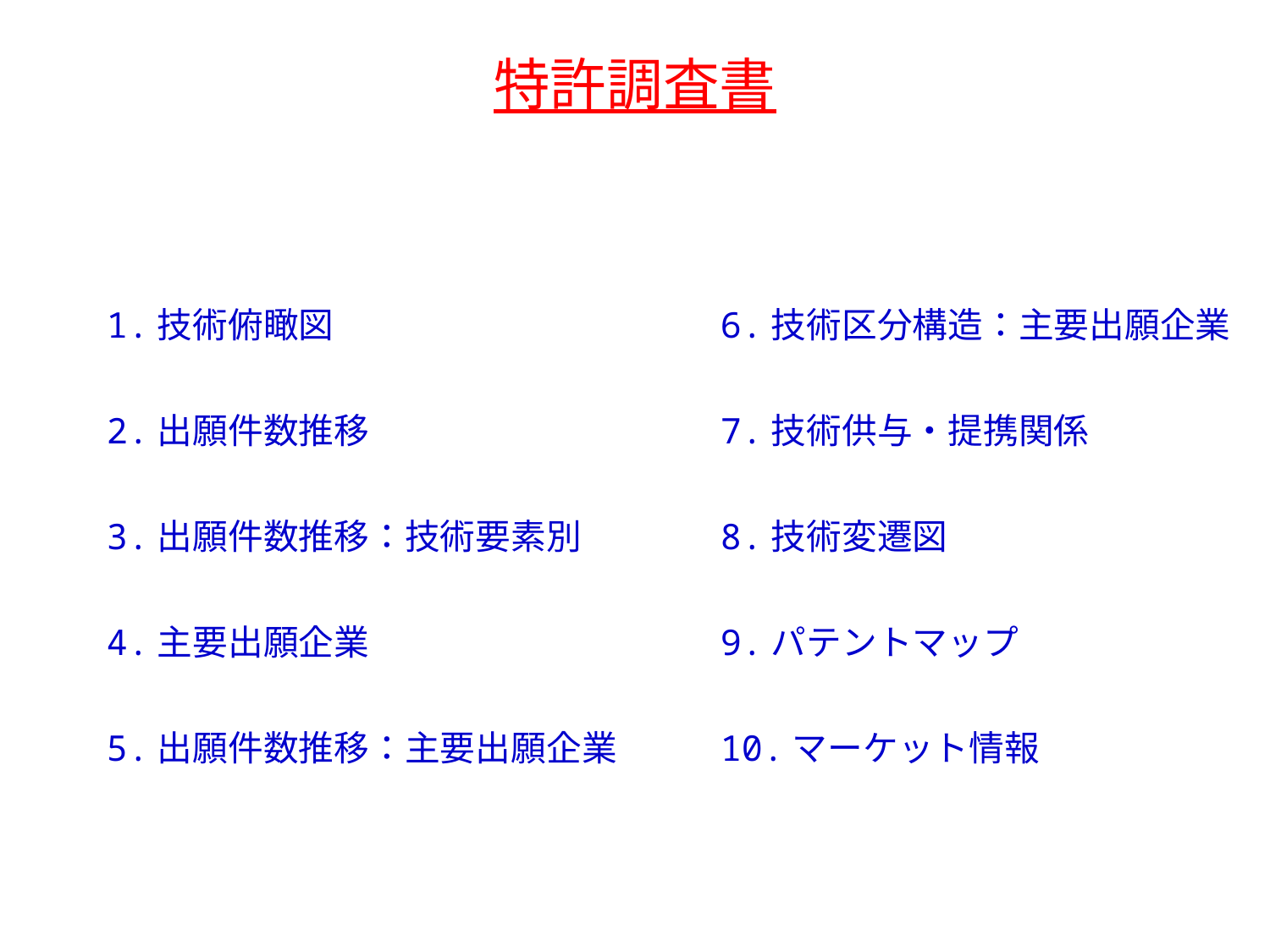

特許調査書
 1.技術俯瞰図				6.技術区分構造：主要出願企業

 2.出願件数推移			7.技術供与・提携関係

 3.出願件数推移：技術要素別		8.技術変遷図

 4.主要出願企業			9.パテントマップ

 5.出願件数推移：主要出願企業	10.マーケット情報